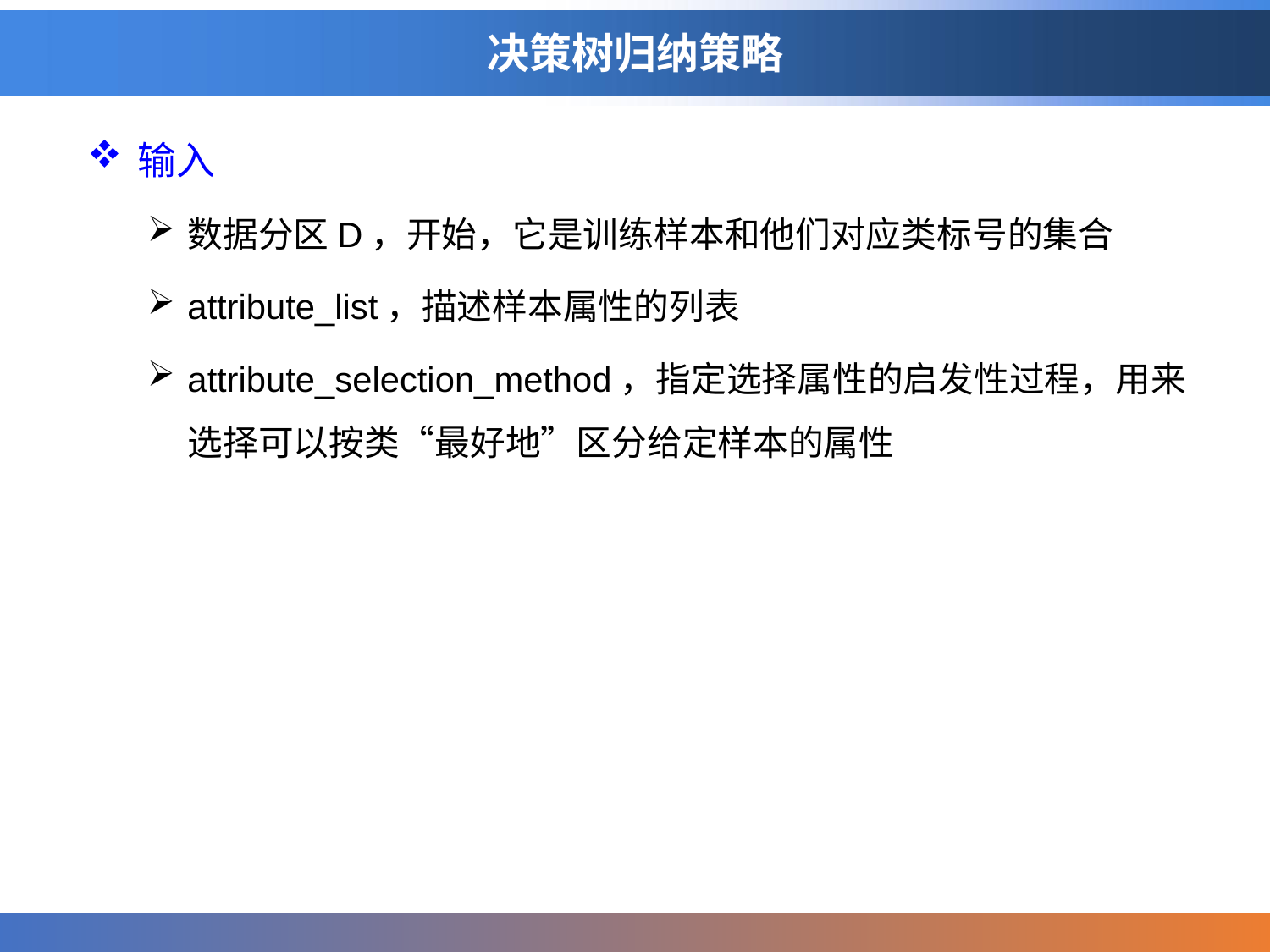

# 决策树归纳策略
输入
数据分区D，开始，它是训练样本和他们对应类标号的集合
attribute_list，描述样本属性的列表
attribute_selection_method，指定选择属性的启发性过程，用来选择可以按类“最好地”区分给定样本的属性